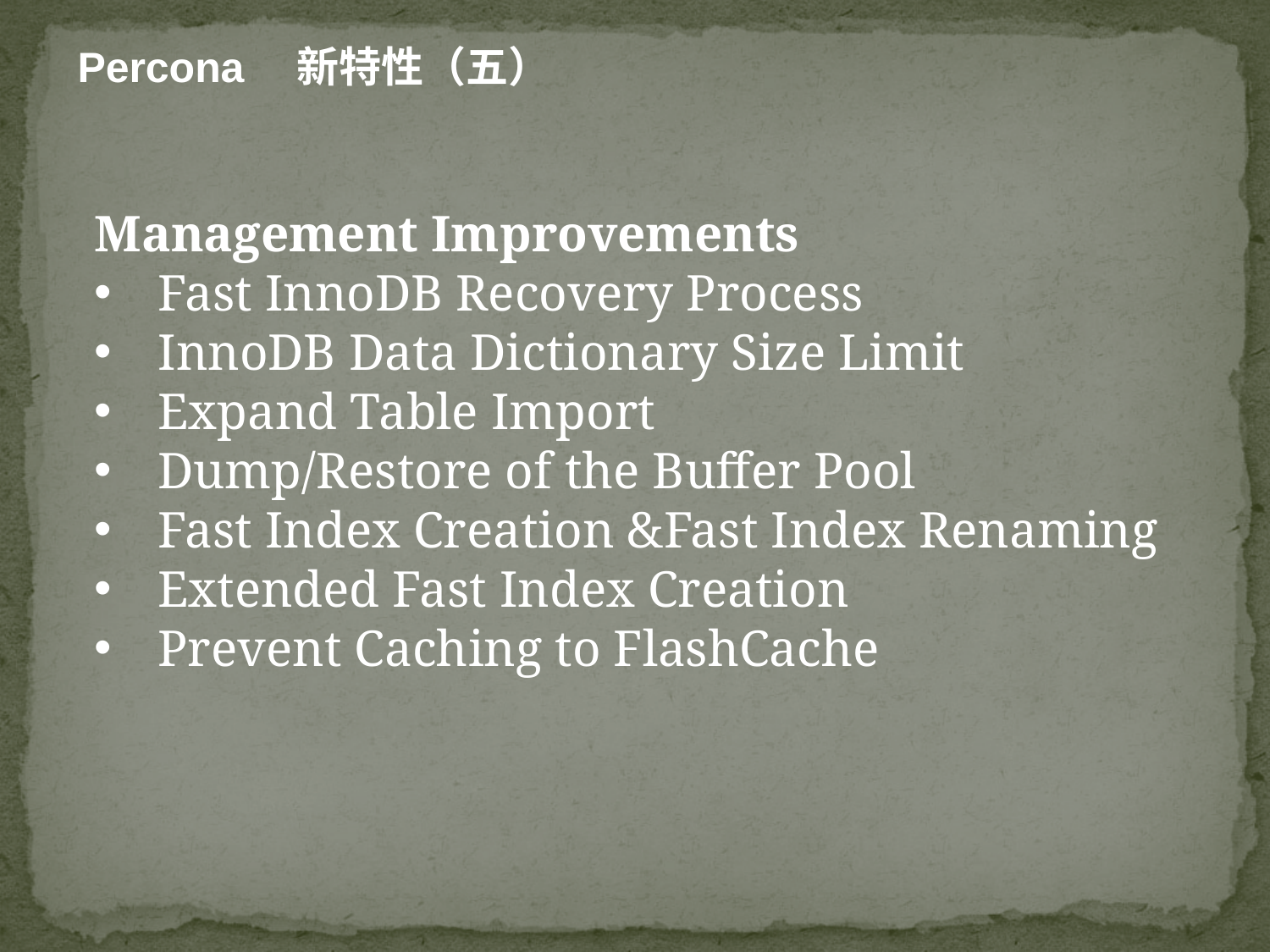

Percona　新特性（五）
Management Improvements
Fast InnoDB Recovery Process
InnoDB Data Dictionary Size Limit
Expand Table Import
Dump/Restore of the Buffer Pool
Fast Index Creation &Fast Index Renaming
Extended Fast Index Creation
Prevent Caching to FlashCache